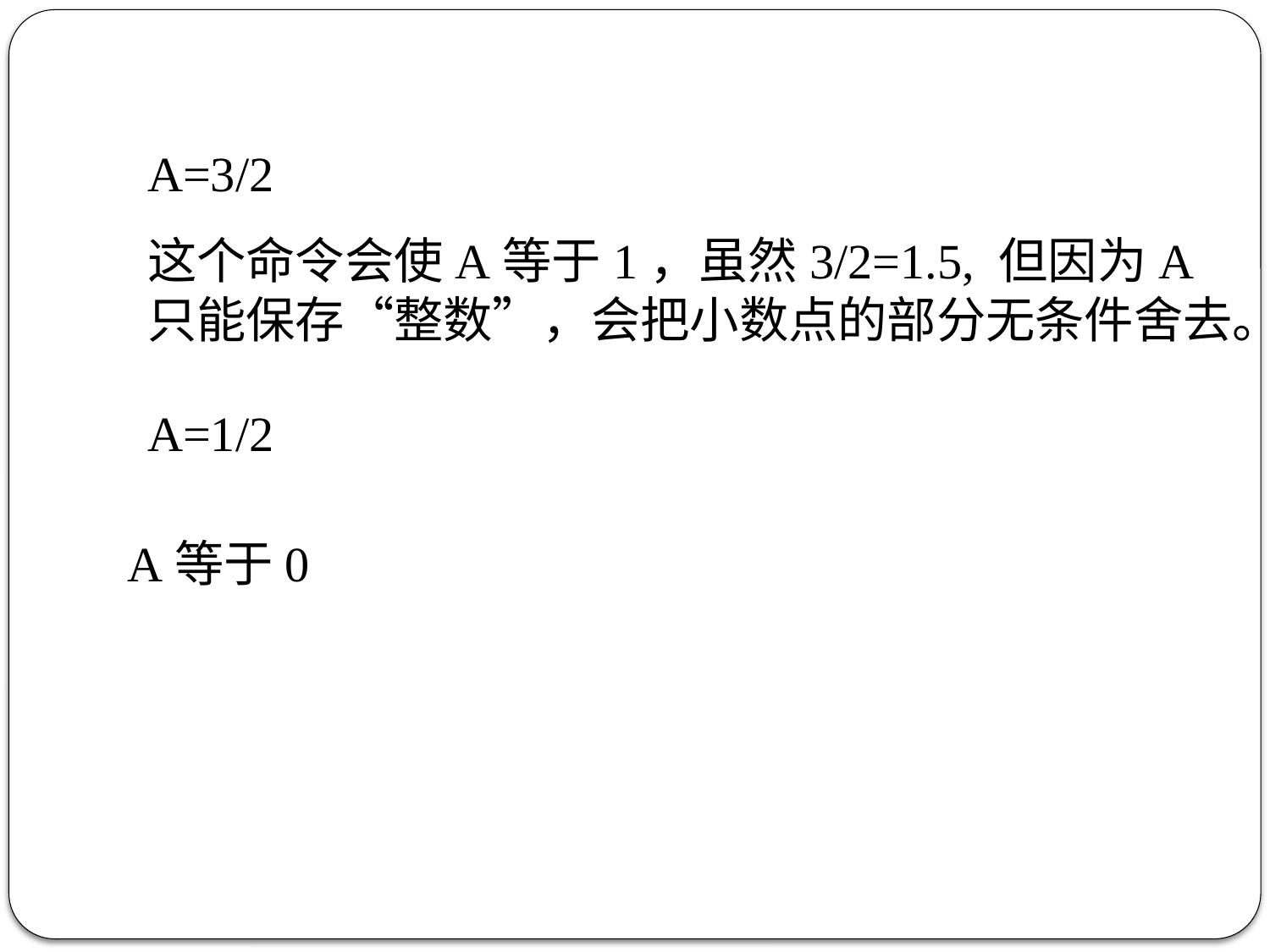

A=3/2
这个命令会使A等于1，虽然3/2=1.5, 但因为A只能保存“整数”，会把小数点的部分无条件舍去。
A=1/2
A等于0